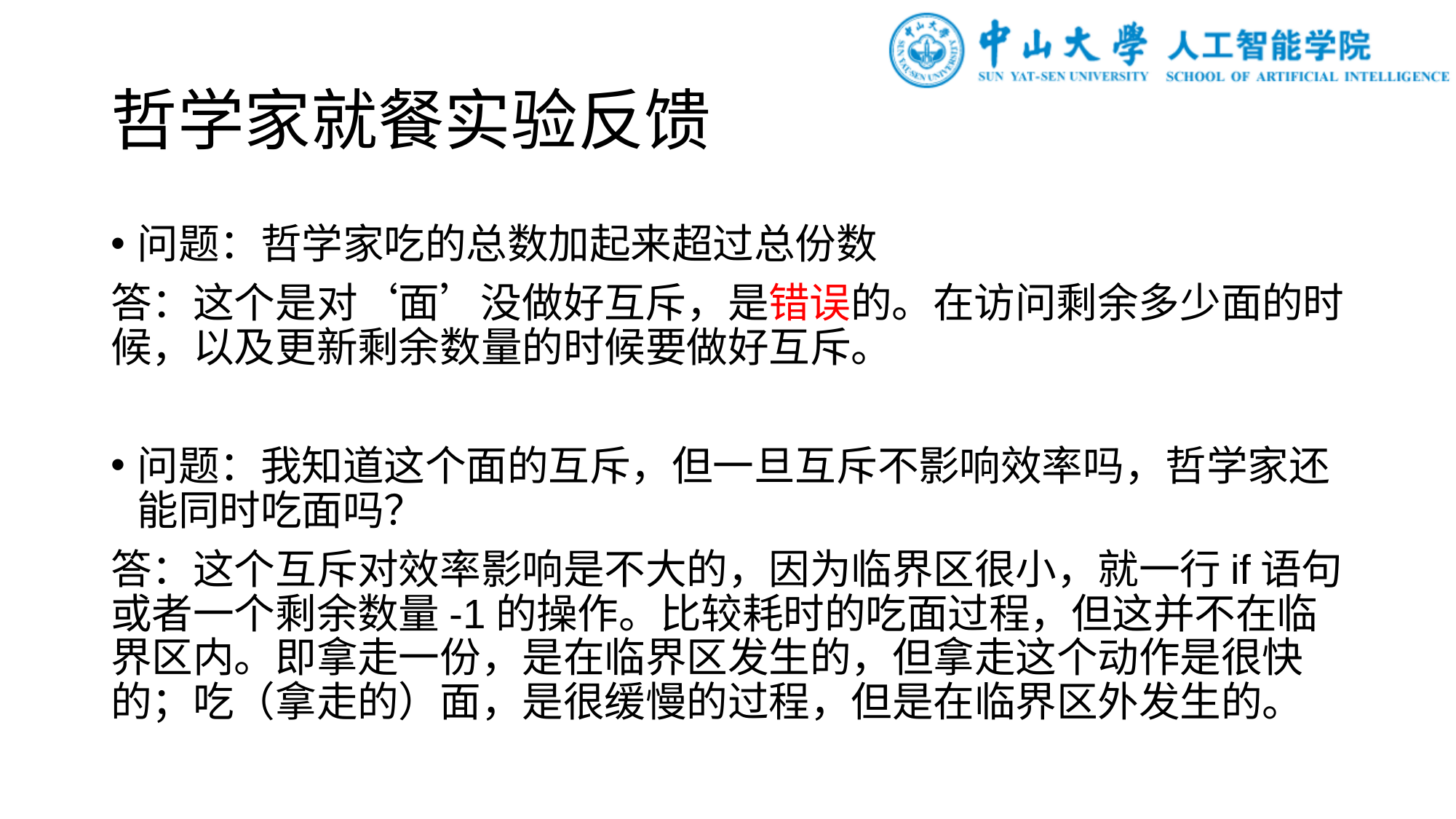

# 哲学家就餐实验反馈
问题：哲学家吃的总数加起来超过总份数
答：这个是对‘面’没做好互斥，是错误的。在访问剩余多少面的时候，以及更新剩余数量的时候要做好互斥。

问题：我知道这个面的互斥，但一旦互斥不影响效率吗，哲学家还能同时吃面吗？
答：这个互斥对效率影响是不大的，因为临界区很小，就一行if语句或者一个剩余数量-1的操作。比较耗时的吃面过程，但这并不在临界区内。即拿走一份，是在临界区发生的，但拿走这个动作是很快的；吃（拿走的）面，是很缓慢的过程，但是在临界区外发生的。